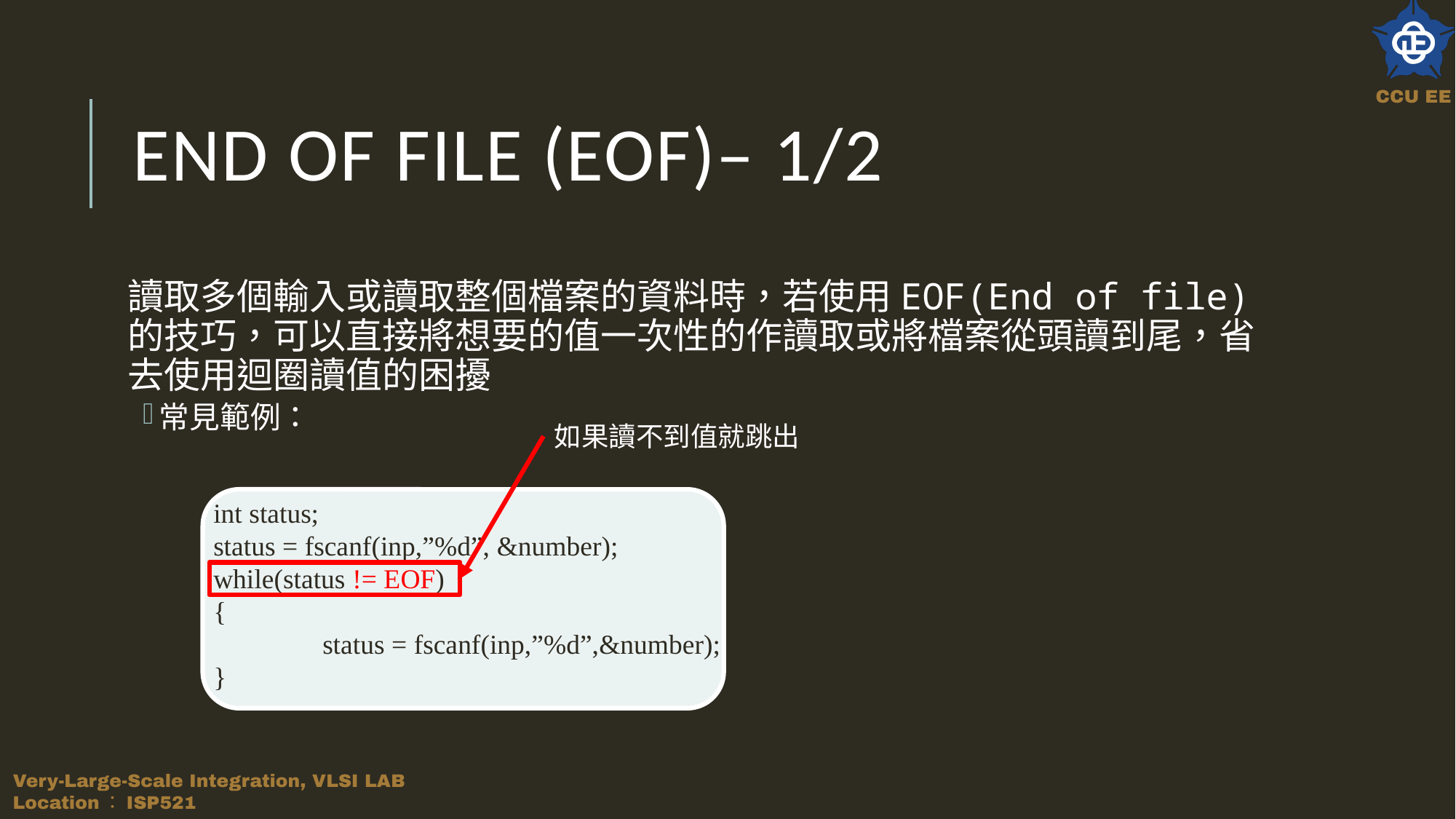

# End OF File (EOF)– 1/2
讀取多個輸入或讀取整個檔案的資料時，若使用EOF(End of file)的技巧，可以直接將想要的值一次性的作讀取或將檔案從頭讀到尾，省去使用迴圈讀值的困擾
常見範例：

如果讀不到值就跳出

int status;
status = fscanf(inp,”%d”, &number);
while(status != EOF)
{
	status = fscanf(inp,”%d”,&number);
}